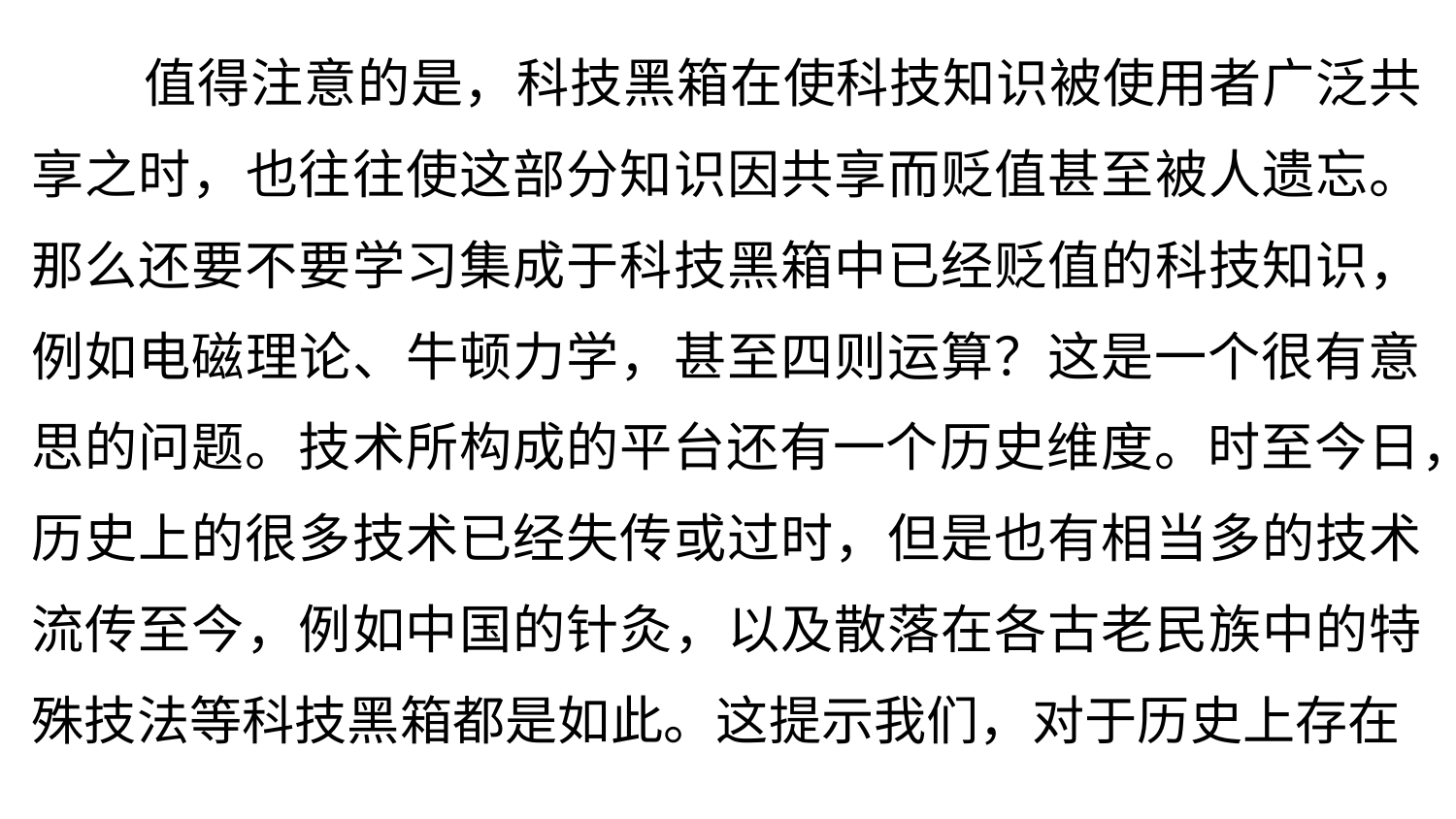

值得注意的是，科技黑箱在使科技知识被使用者广泛共享之时，也往往使这部分知识因共享而贬值甚至被人遗忘。那么还要不要学习集成于科技黑箱中已经贬值的科技知识，例如电磁理论、牛顿力学，甚至四则运算？这是一个很有意思的问题。技术所构成的平台还有一个历史维度。时至今日，历史上的很多技术已经失传或过时，但是也有相当多的技术流传至今，例如中国的针灸，以及散落在各古老民族中的特殊技法等科技黑箱都是如此。这提示我们，对于历史上存在